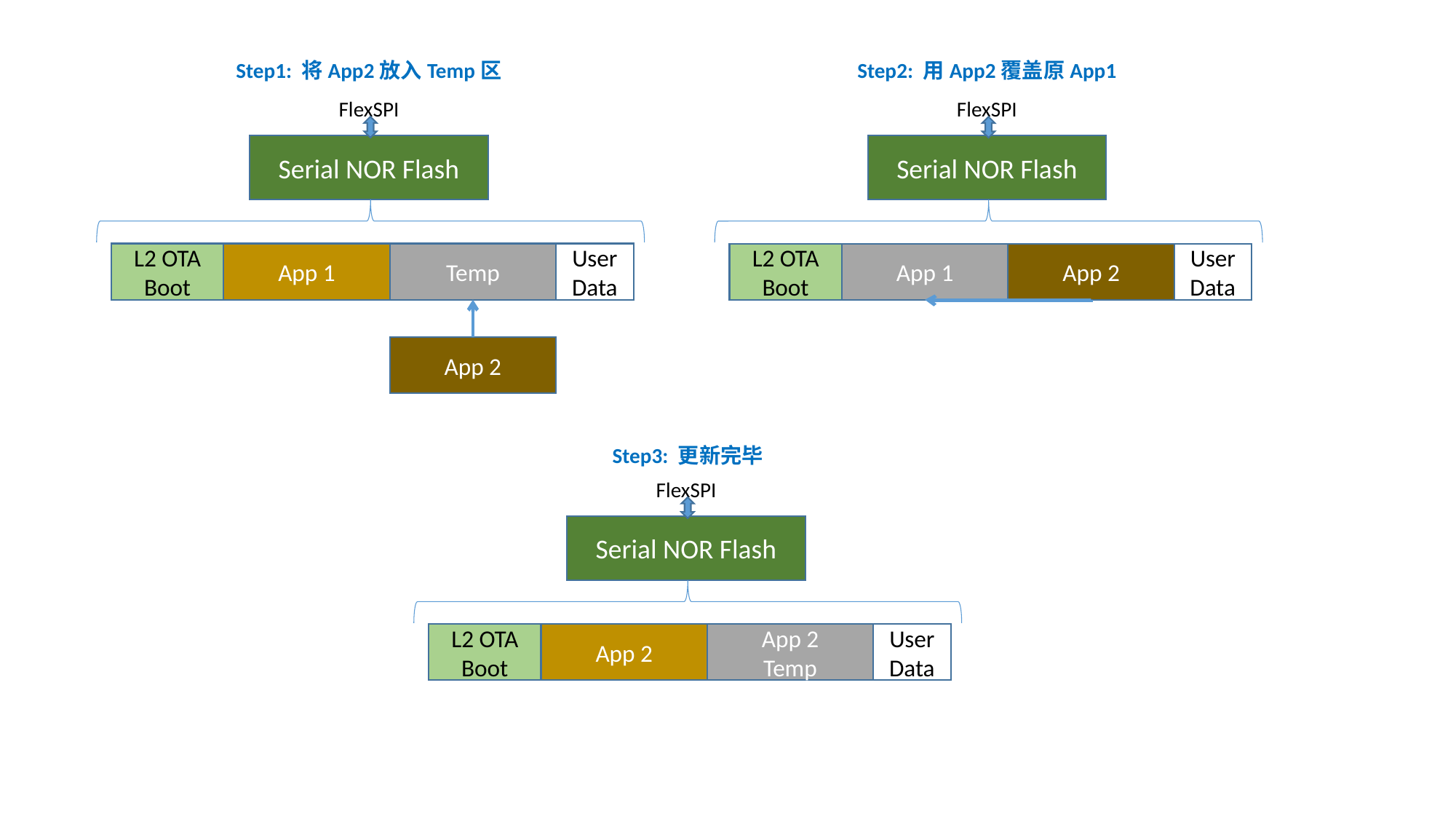

Step1: 将App2放入Temp区
Step2: 用App2覆盖原App1
FlexSPI
FlexSPI

Serial NOR Flash
Serial NOR Flash
L2 OTA Boot
App 1
Temp
User Data
L2 OTA Boot
App 1
App 2
User Data

App 2
Step3: 更新完毕
FlexSPI

Serial NOR Flash
L2 OTA Boot
App 2
App 2
Temp
User Data